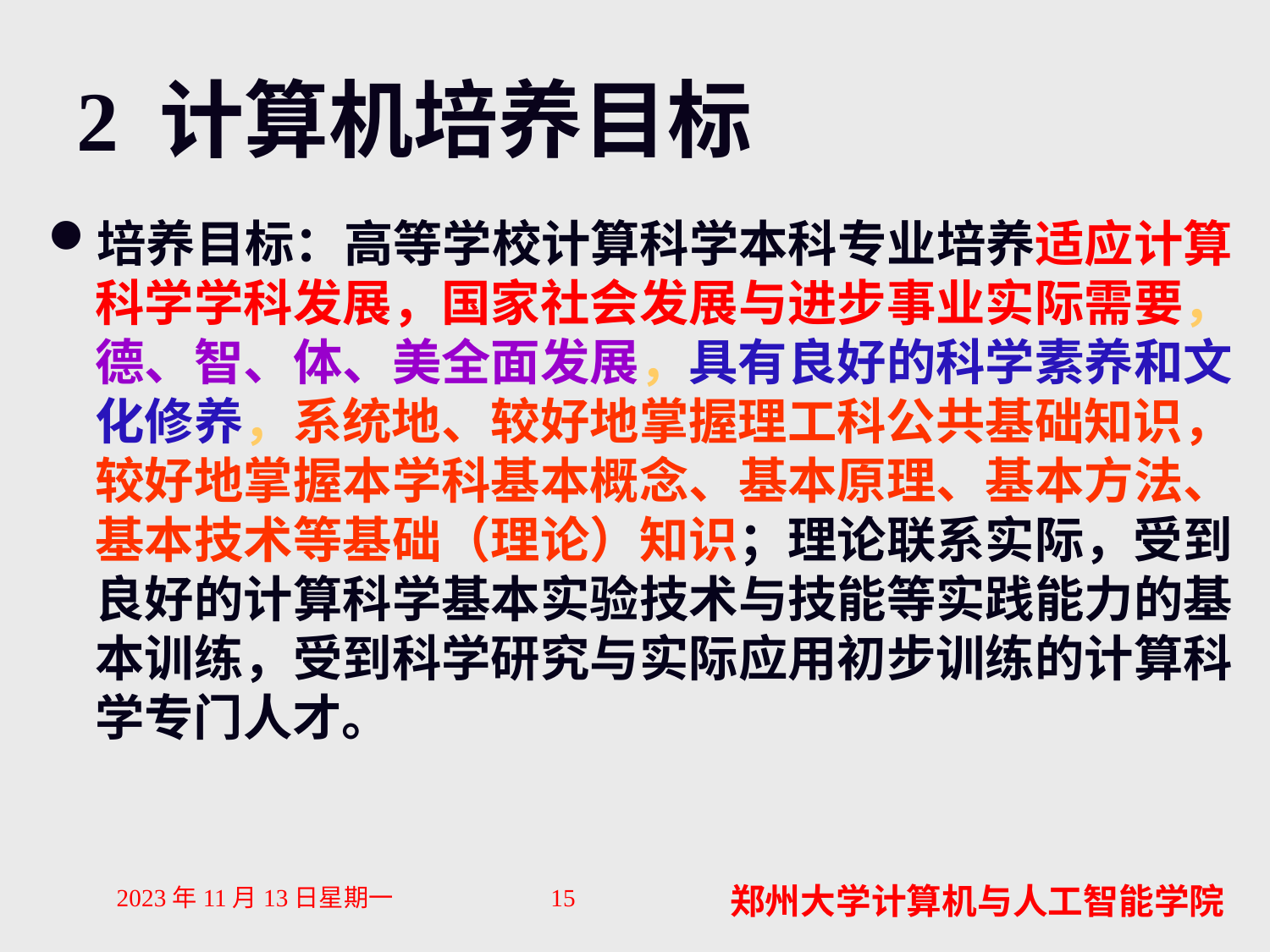

# 2 计算机培养目标
培养目标：高等学校计算科学本科专业培养适应计算科学学科发展，国家社会发展与进步事业实际需要，德、智、体、美全面发展，具有良好的科学素养和文化修养，系统地、较好地掌握理工科公共基础知识，较好地掌握本学科基本概念、基本原理、基本方法、基本技术等基础（理论）知识；理论联系实际，受到良好的计算科学基本实验技术与技能等实践能力的基本训练，受到科学研究与实际应用初步训练的计算科学专门人才。